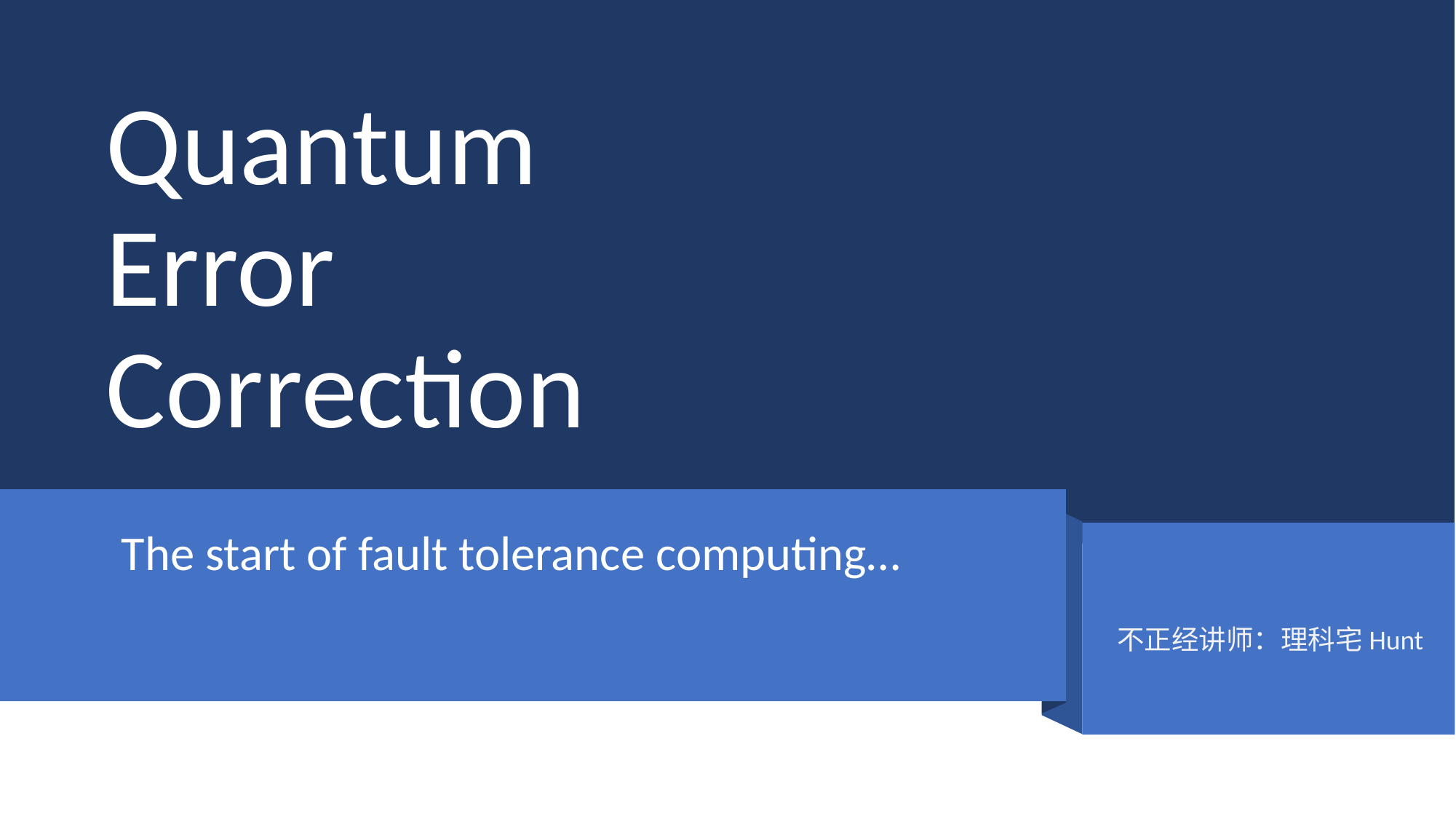

# Quantum Error Correction

The start of fault tolerance computing…

不正经讲师：理科宅Hunt